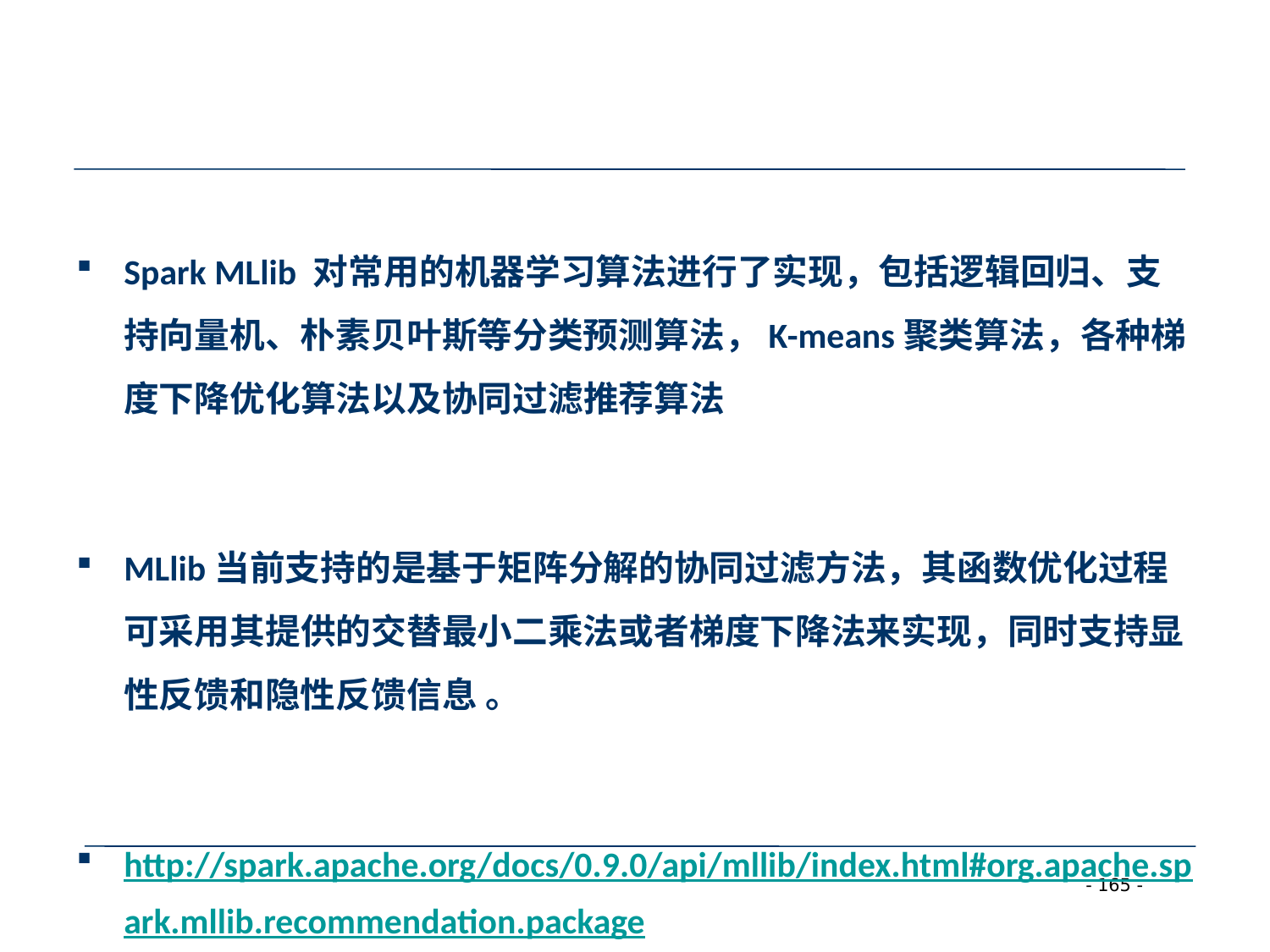

#
Spark MLlib 对常用的机器学习算法进行了实现，包括逻辑回归、支持向量机、朴素贝叶斯等分类预测算法，K-means聚类算法，各种梯度下降优化算法以及协同过滤推荐算法

MLlib当前支持的是基于矩阵分解的协同过滤方法，其函数优化过程可采用其提供的交替最小二乘法或者梯度下降法来实现，同时支持显性反馈和隐性反馈信息 。

http://spark.apache.org/docs/0.9.0/api/mllib/index.html#org.apache.spark.mllib.recommendation.package